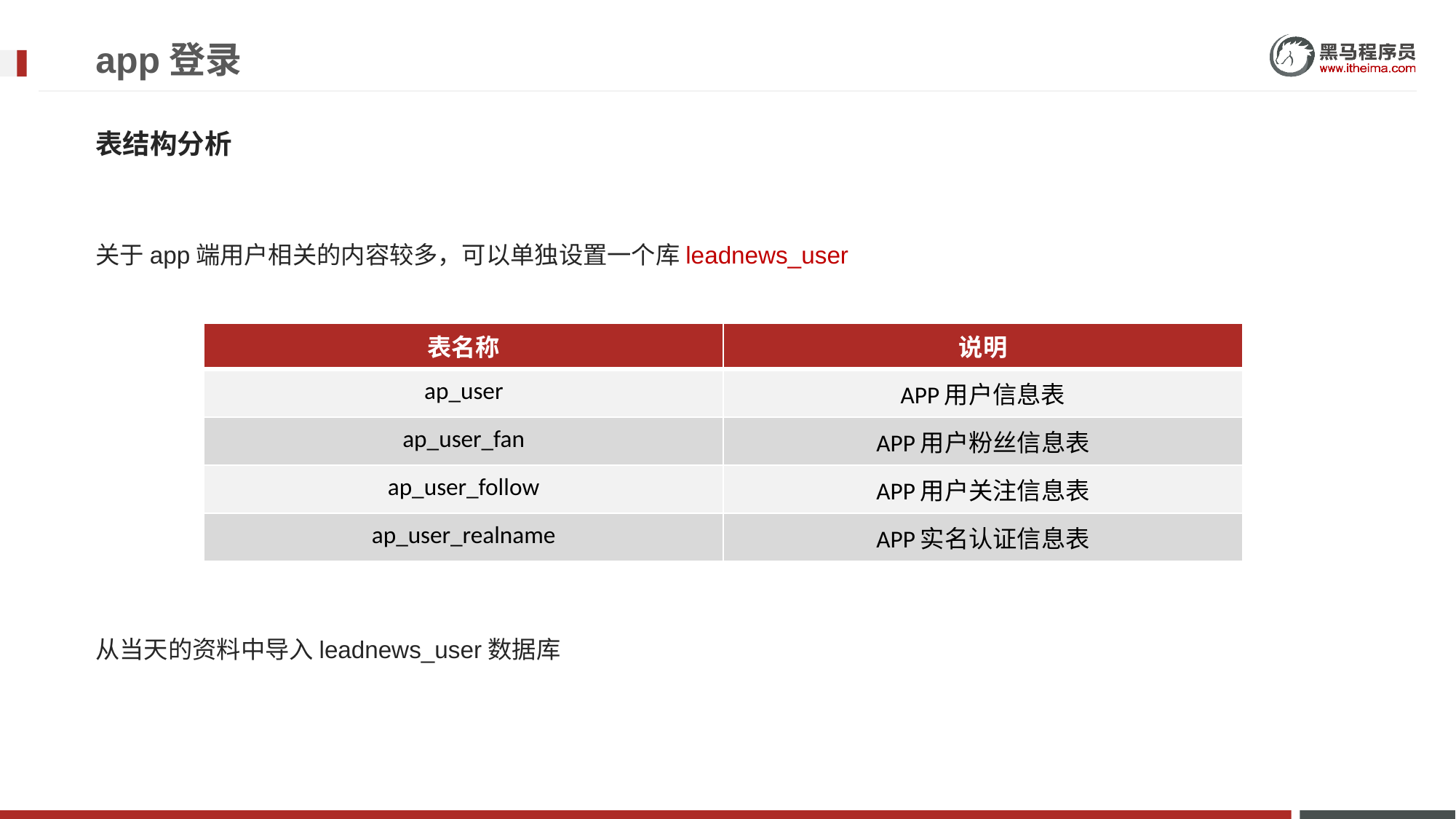

# app登录
表结构分析
关于app端用户相关的内容较多，可以单独设置一个库leadnews_user
| 表名称 | 说明 |
| --- | --- |
| ap\_user | APP用户信息表 |
| ap\_user\_fan | APP用户粉丝信息表 |
| ap\_user\_follow | APP用户关注信息表 |
| ap\_user\_realname | APP实名认证信息表 |
从当天的资料中导入leadnews_user数据库